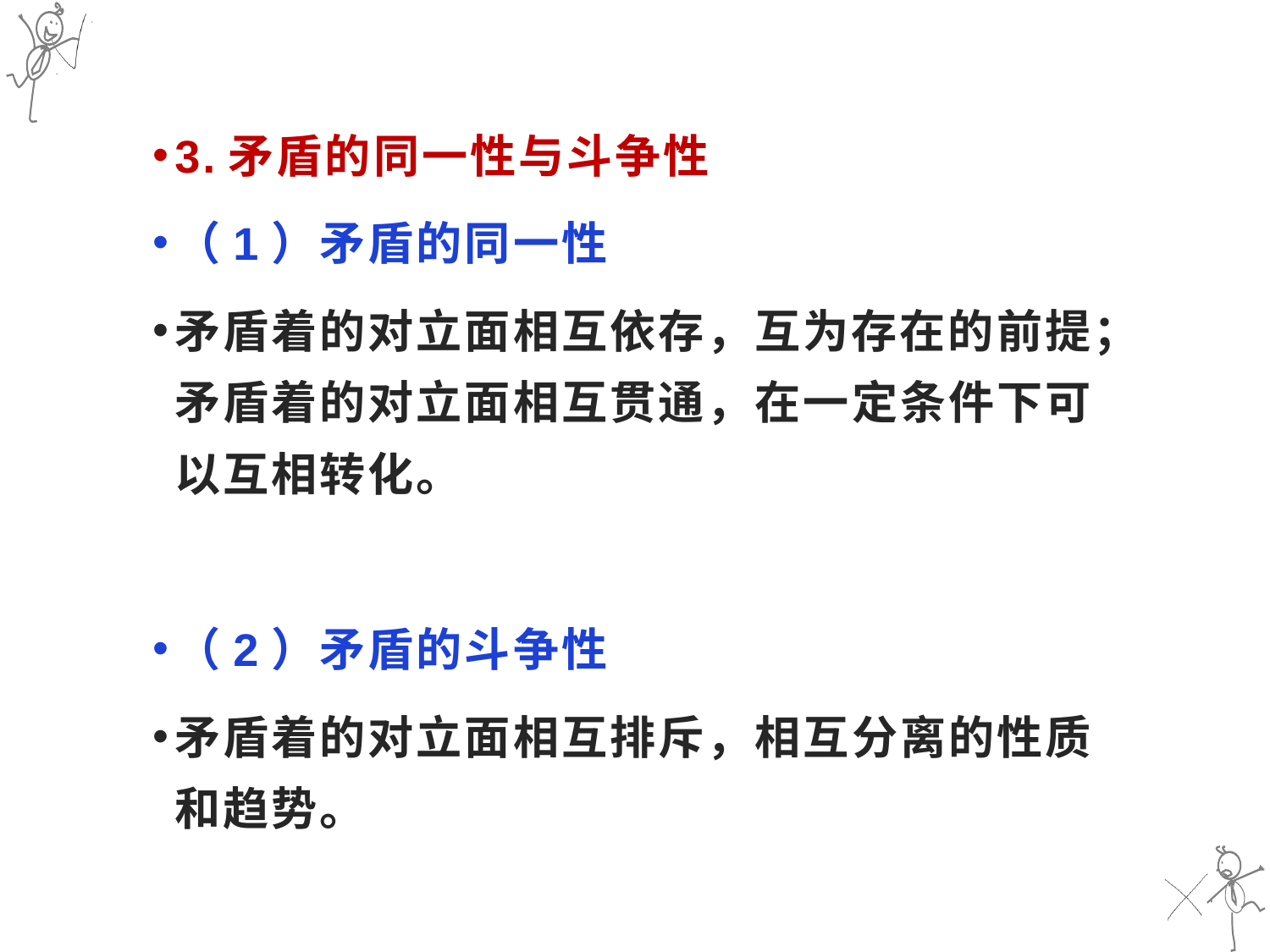

3.矛盾的同一性与斗争性
（1）矛盾的同一性
矛盾着的对立面相互依存，互为存在的前提；矛盾着的对立面相互贯通，在一定条件下可以互相转化。

（2）矛盾的斗争性
矛盾着的对立面相互排斥，相互分离的性质和趋势。